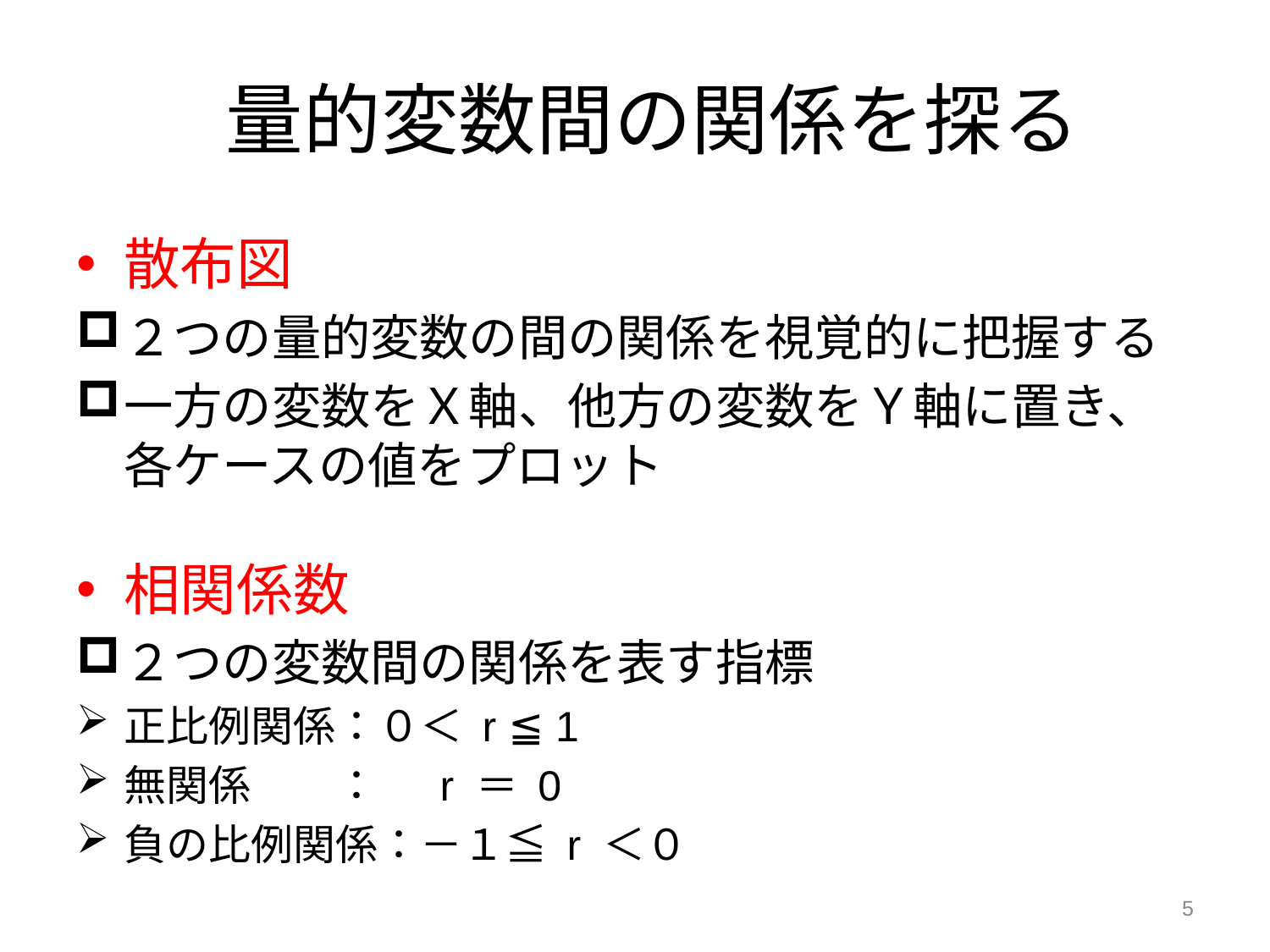

# 量的変数間の関係を探る
散布図
２つの量的変数の間の関係を視覚的に把握する
一方の変数をＸ軸、他方の変数をＹ軸に置き、各ケースの値をプロット

相関係数
２つの変数間の関係を表す指標
正比例関係：０＜ r ≦ 1
無関係　　：　 r ＝ 0
負の比例関係：－１≦ r ＜０
5